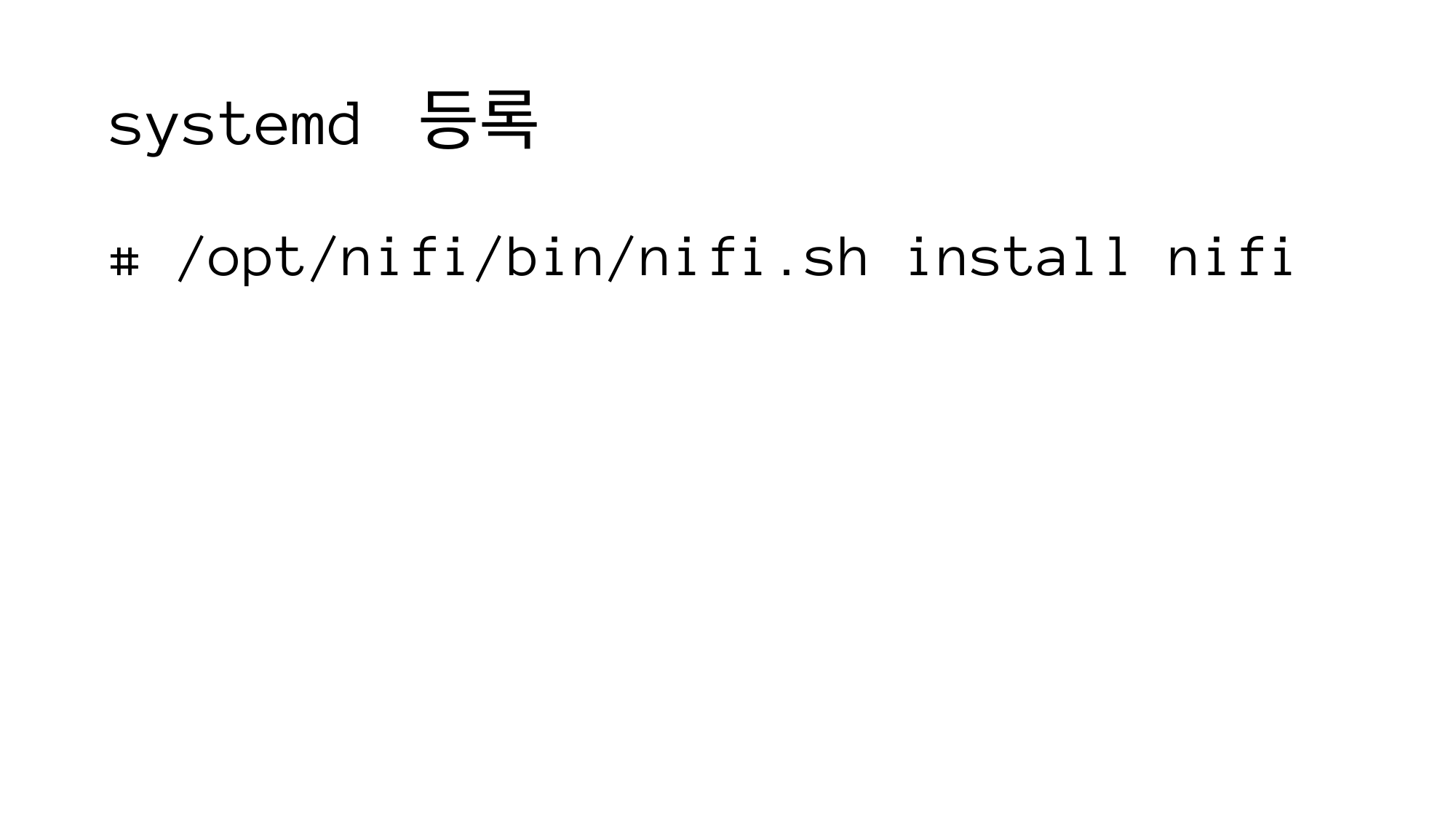

# systemd 등록
# /opt/nifi/bin/nifi.sh install nifi